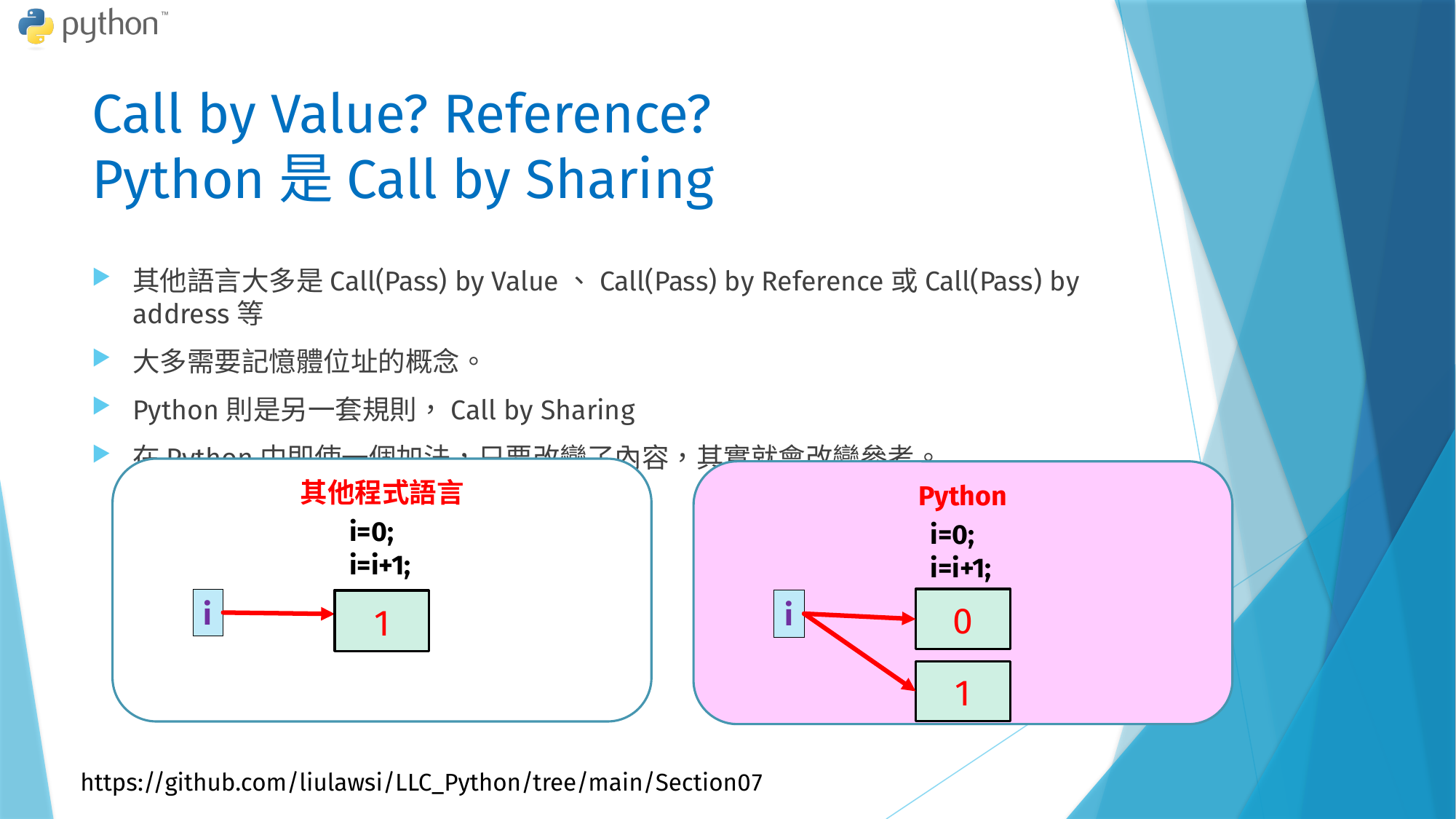

# Call by Value? Reference? Python是Call by Sharing
其他語言大多是Call(Pass) by Value、Call(Pass) by Reference或Call(Pass) by address等
大多需要記憶體位址的概念。
Python則是另一套規則，Call by Sharing
在Python中即使一個加法，只要改變了內容，其實就會改變參考。

其他程式語言

Python

i=0;
i=0;
i=i+1;
i=i+1;
i
0
0
i
1
1